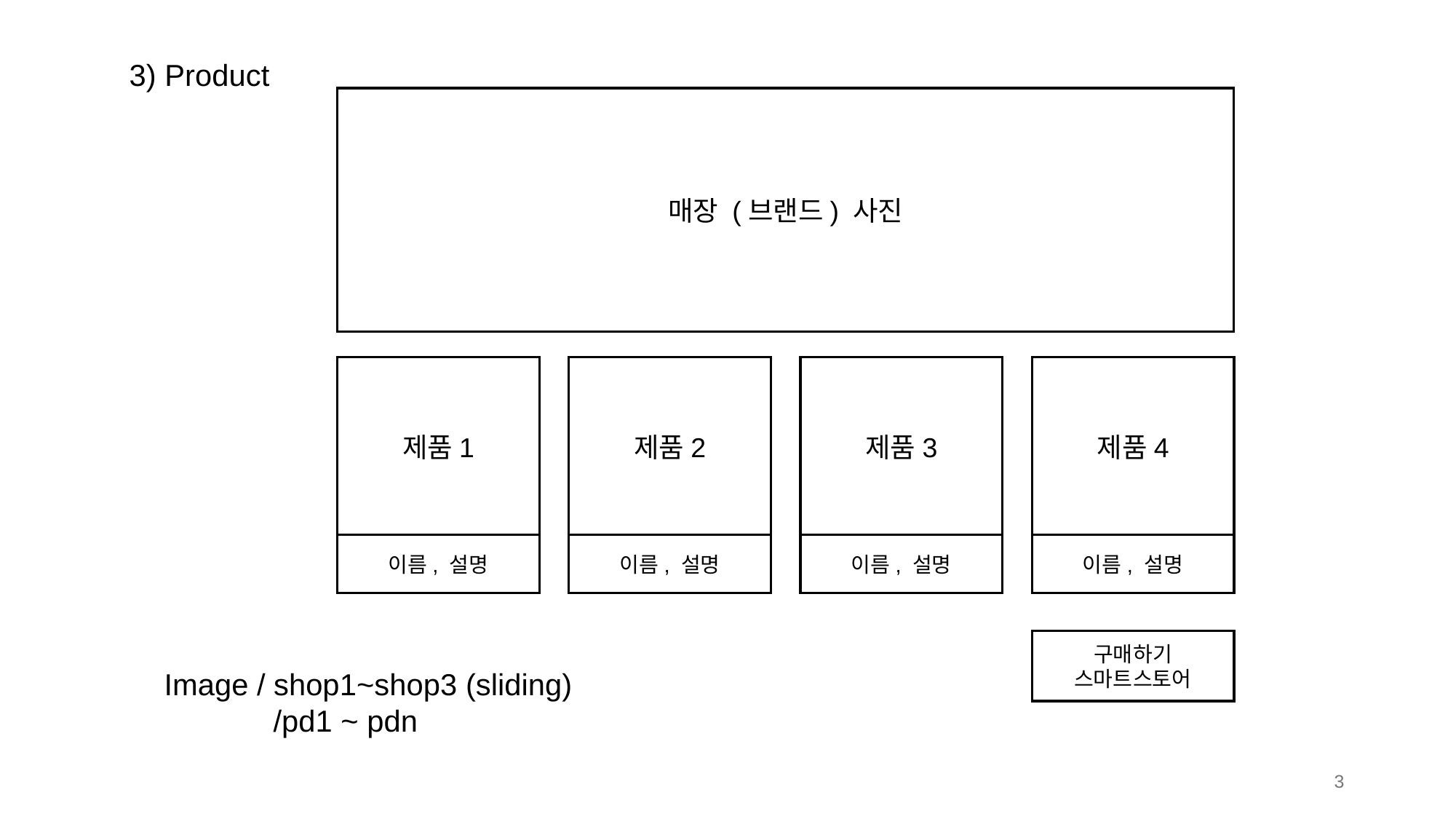

3) Product
매장 (브랜드) 사진
제품1
제품2
제품3
제품4
이름, 설명
이름, 설명
이름, 설명
이름, 설명
구매하기
스마트스토어
Image / shop1~shop3 (sliding)
	/pd1 ~ pdn
3